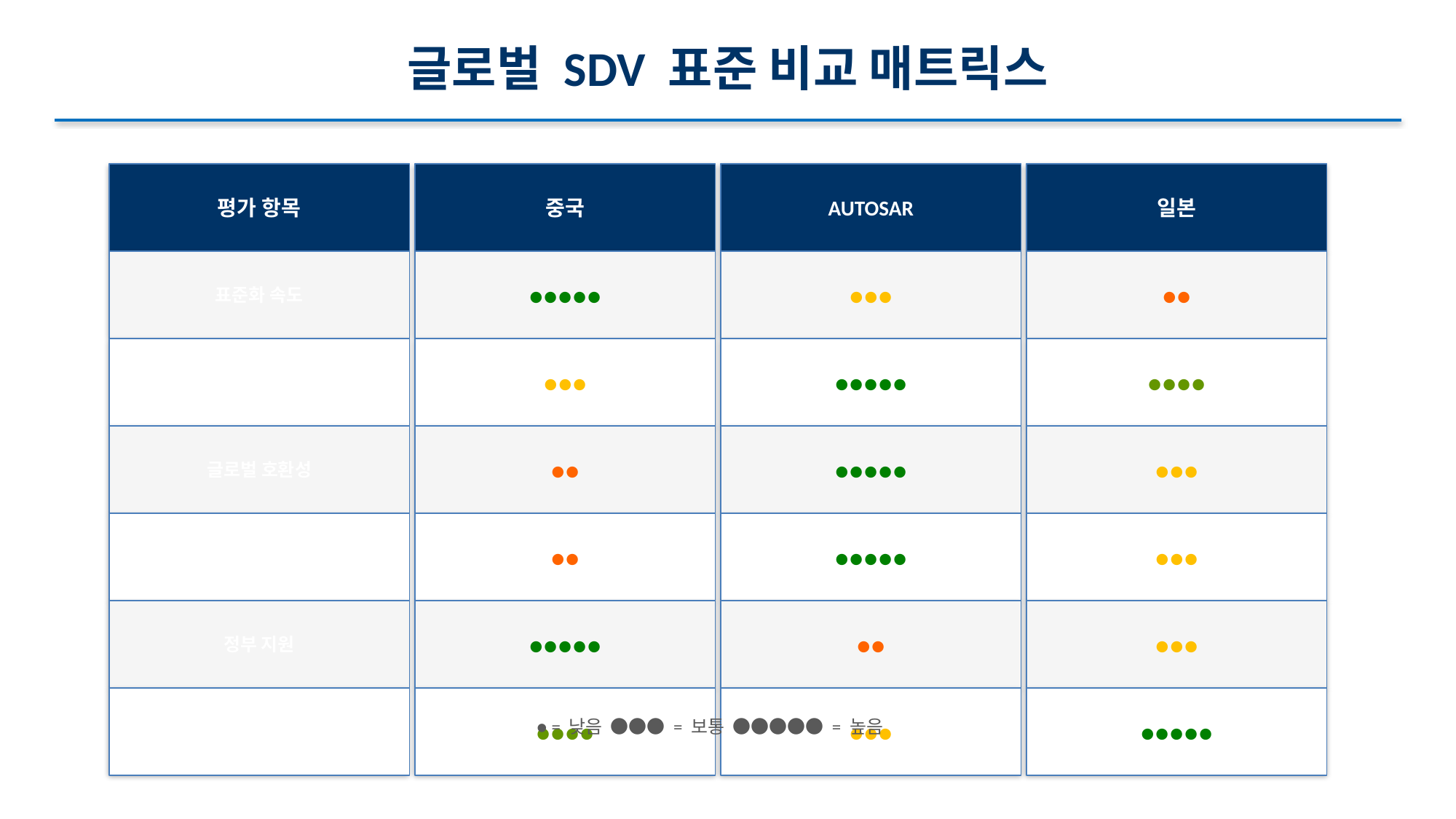

글로벌 SDV 표준 비교 매트릭스
#
평가 항목
중국
AUTOSAR
일본
표준화 속도
●●●●●
●●●
●●
기술 성숙도
●●●
●●●●●
●●●●
글로벌 호환성
●●
●●●●●
●●●
생태계 개방성
●●
●●●●●
●●●
정부 지원
●●●●●
●●
●●●
산업 적용
●●●●
●●●
●●●●●
● = 낮음  ●●● = 보통  ●●●●● = 높음